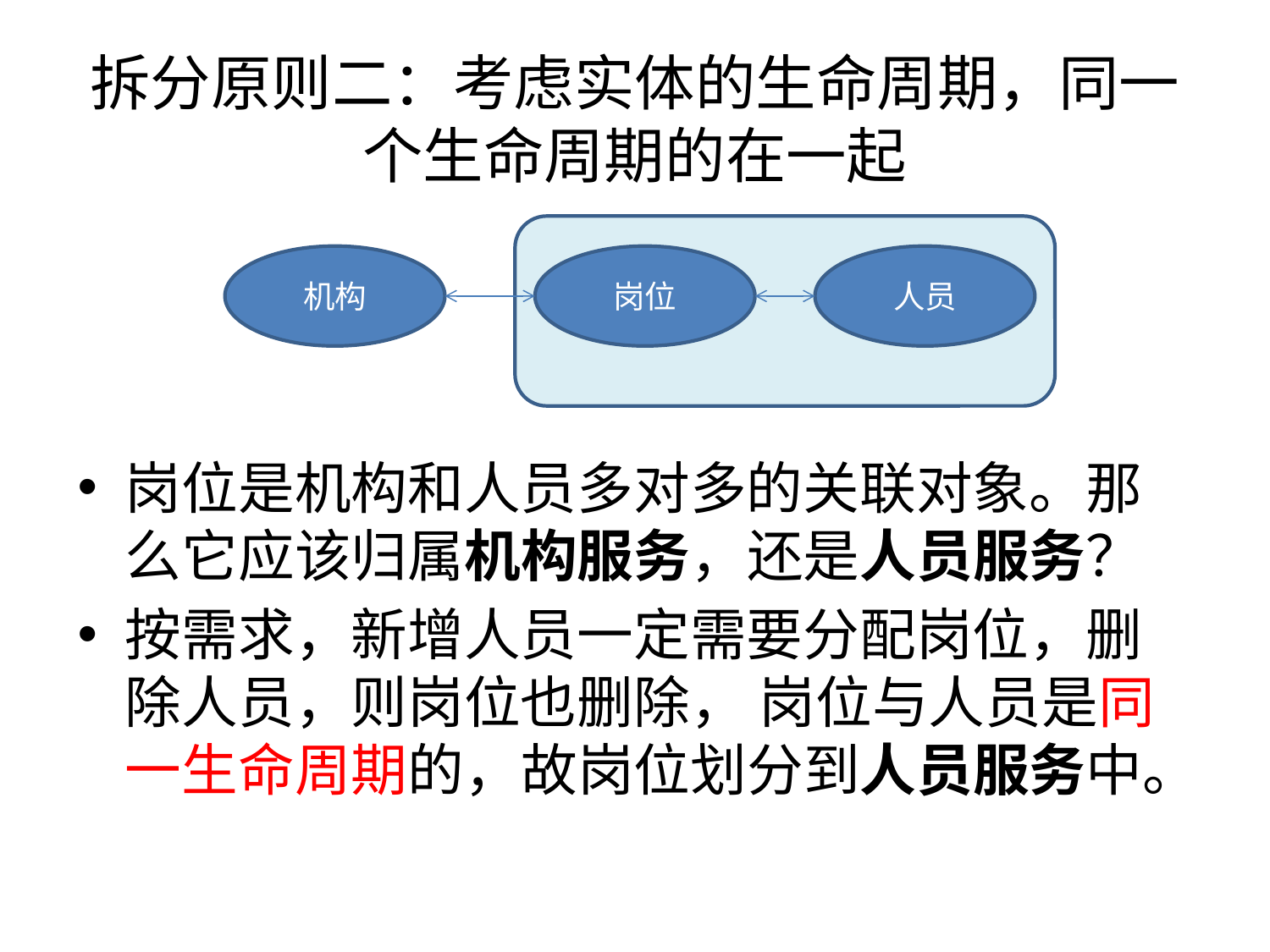

# 拆分原则二：考虑实体的生命周期，同一个生命周期的在一起

机构
岗位
人员
岗位是机构和人员多对多的关联对象。那么它应该归属机构服务，还是人员服务？
按需求，新增人员一定需要分配岗位，删除人员，则岗位也删除， 岗位与人员是同一生命周期的，故岗位划分到人员服务中。